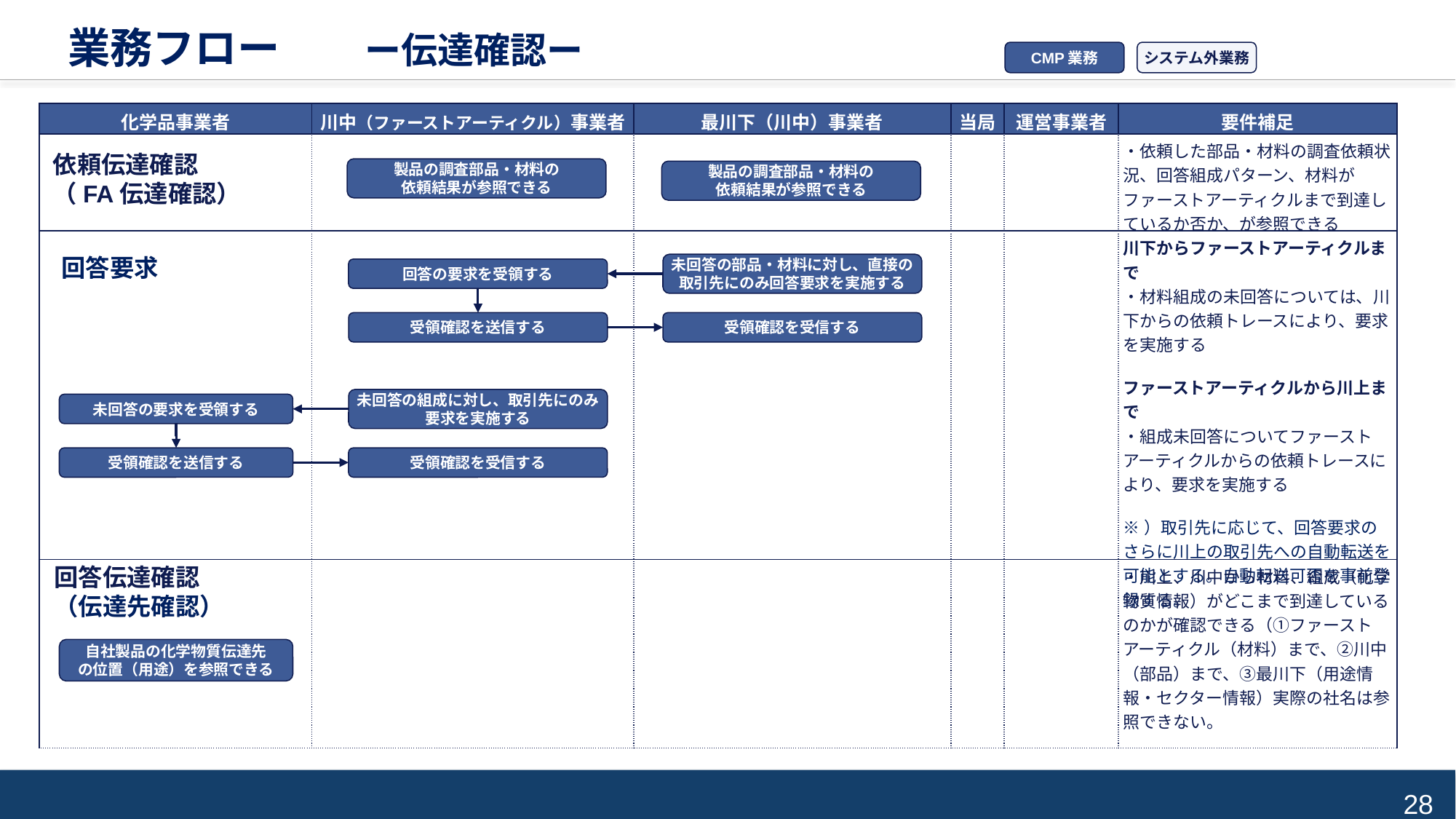

業務フロー　　ー伝達確認ー
CMP業務
システム外業務
| 化学品事業者 | 川中（ファーストアーティクル）事業者 | 最川下（川中）事業者 | 当局 | 運営事業者 | 要件補足 |
| --- | --- | --- | --- | --- | --- |
|  |  |  |  |  | ・依頼した部品・材料の調査依頼状況、回答組成パターン、材料がファーストアーティクルまで到達しているか否か、が参照できる |
|  |  |  |  |  | 川下からファーストアーティクルまで ・材料組成の未回答については、川下からの依頼トレースにより、要求を実施する ファーストアーティクルから川上まで ・組成未回答についてファーストアーティクルからの依頼トレースにより、要求を実施する ※）取引先に応じて、回答要求のさらに川上の取引先への自動転送を可能とする。自動転送可否を事前登録する。 |
|  |  |  |  |  | ・川上、川中から材料、組成（化学物質情報）がどこまで到達しているのかが確認できる（①ファーストアーティクル（材料）まで、②川中（部品）まで、③最川下（用途情報・セクター情報）実際の社名は参照できない。 |
依頼伝達確認
（FA伝達確認）
製品の調査部品・材料の
依頼結果が参照できる
製品の調査部品・材料の
依頼結果が参照できる
回答要求
未回答の部品・材料に対し、直接の
取引先にのみ回答要求を実施する
回答の要求を受領する
受領確認を受信する
受領確認を送信する
未回答の組成に対し、取引先にのみ
要求を実施する
未回答の要求を受領する
受領確認を受信する
受領確認を送信する
回答伝達確認
（伝達先確認）
自社製品の化学物質伝達先
の位置（用途）を参照できる